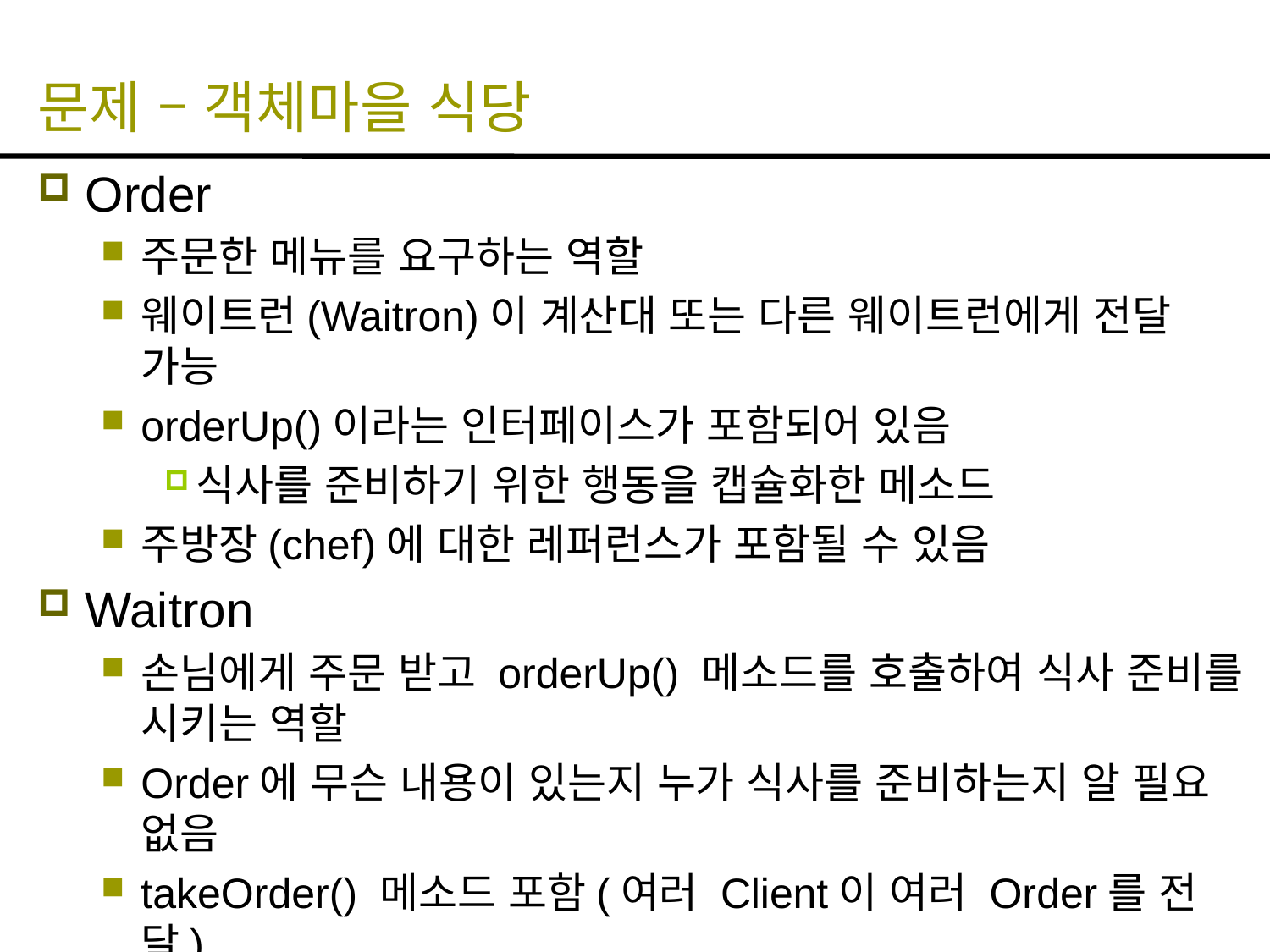

# 문제 – 객체마을 식당
Order
주문한 메뉴를 요구하는 역할
웨이트런(Waitron)이 계산대 또는 다른 웨이트런에게 전달 가능
orderUp()이라는 인터페이스가 포함되어 있음
식사를 준비하기 위한 행동을 캡슐화한 메소드
주방장(chef)에 대한 레퍼런스가 포함될 수 있음
Waitron
손님에게 주문 받고 orderUp() 메소드를 호출하여 식사 준비를 시키는 역할
Order에 무슨 내용이 있는지 누가 식사를 준비하는지 알 필요 없음
takeOrder() 메소드 포함(여러 Client이 여러 Order를 전달)